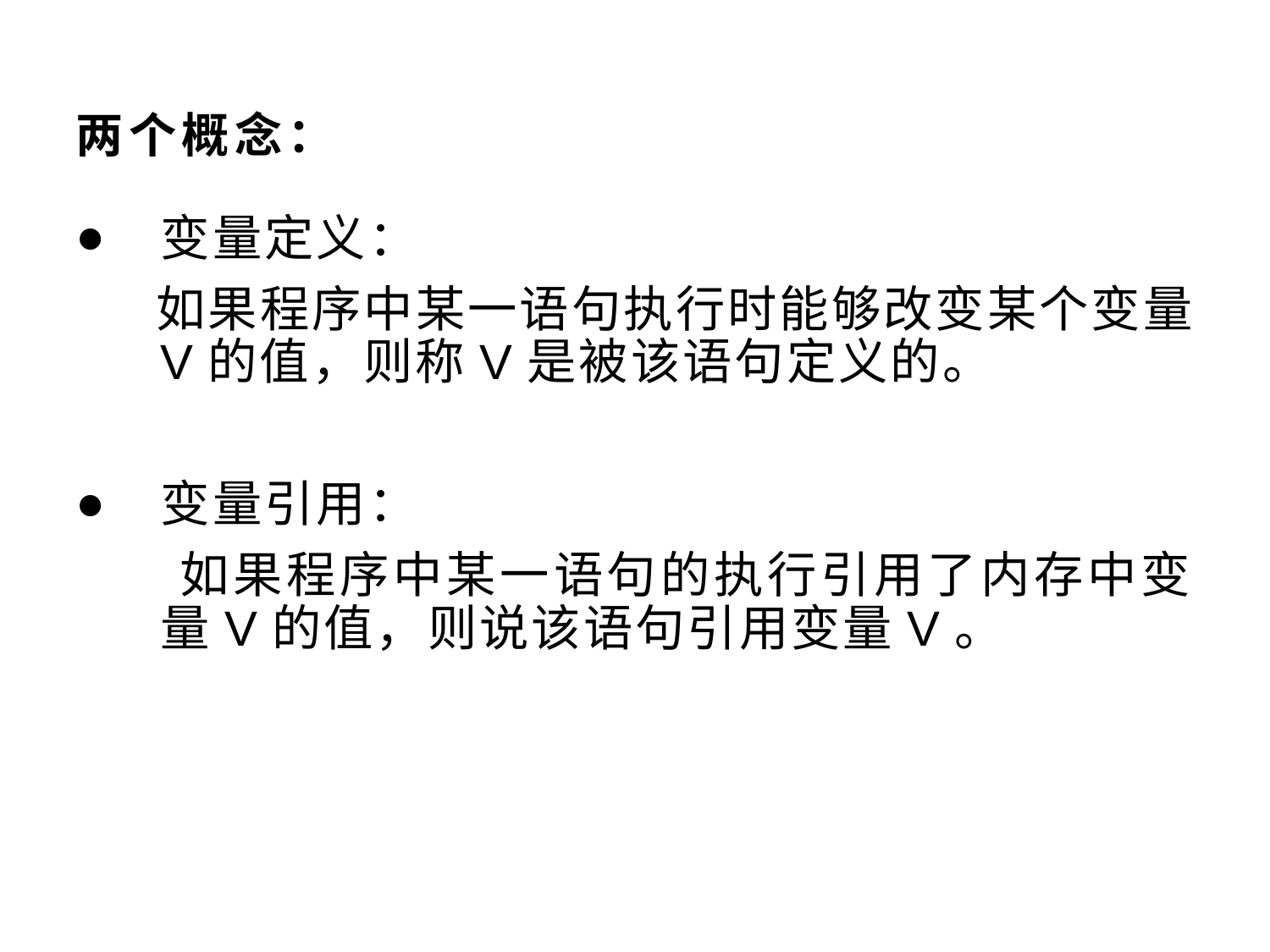

# 两个概念：
变量定义：
     如果程序中某一语句执行时能够改变某个变量V的值，则称V是被该语句定义的。

变量引用：
      如果程序中某一语句的执行引用了内存中变量V的值，则说该语句引用变量V。